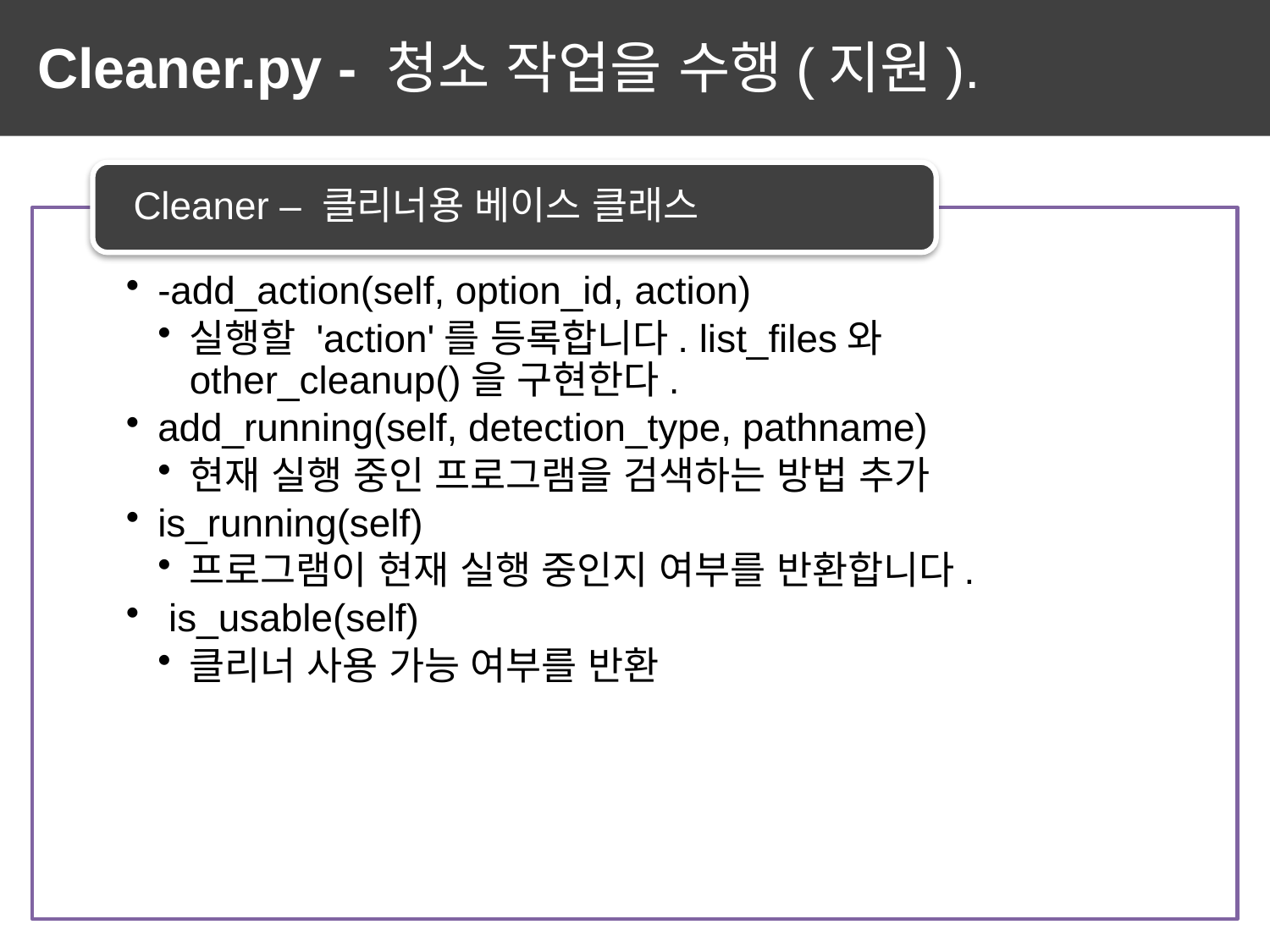

Cleaner.py - 청소 작업을 수행(지원).

-add_action(self, option_id, action)
실행할 'action'를 등록합니다. list_files와 other_cleanup()을 구현한다.
add_running(self, detection_type, pathname)
현재 실행 중인 프로그램을 검색하는 방법 추가
is_running(self)
프로그램이 현재 실행 중인지 여부를 반환합니다.
 is_usable(self)
클리너 사용 가능 여부를 반환
Cleaner – 클리너용 베이스 클래스